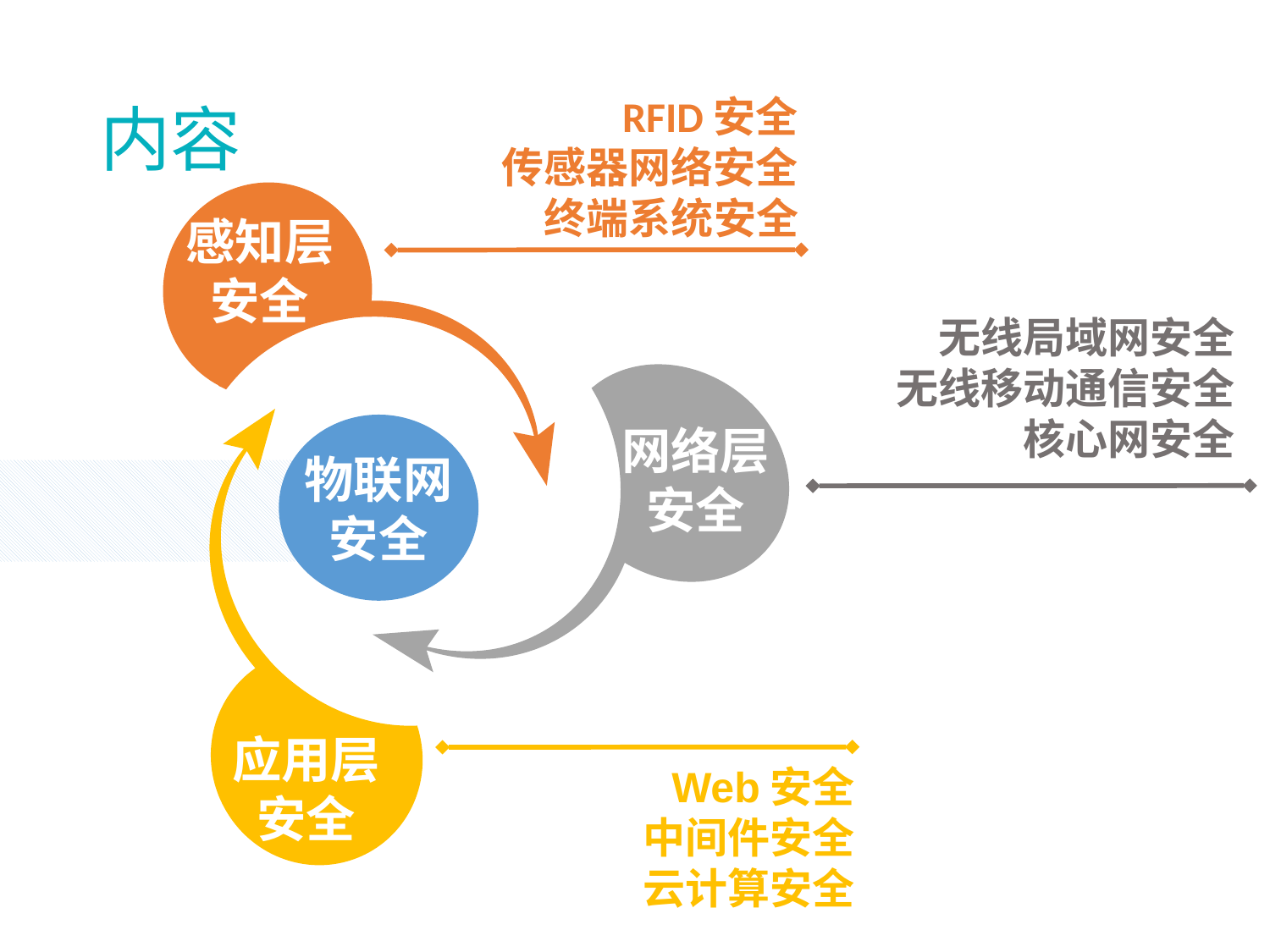

RFID安全
传感器网络安全
终端系统安全
# 内容

物联网
安全

感知层
安全
网络层
安全
应用层
安全
无线局域网安全
无线移动通信安全
核心网安全

Web安全
中间件安全
云计算安全